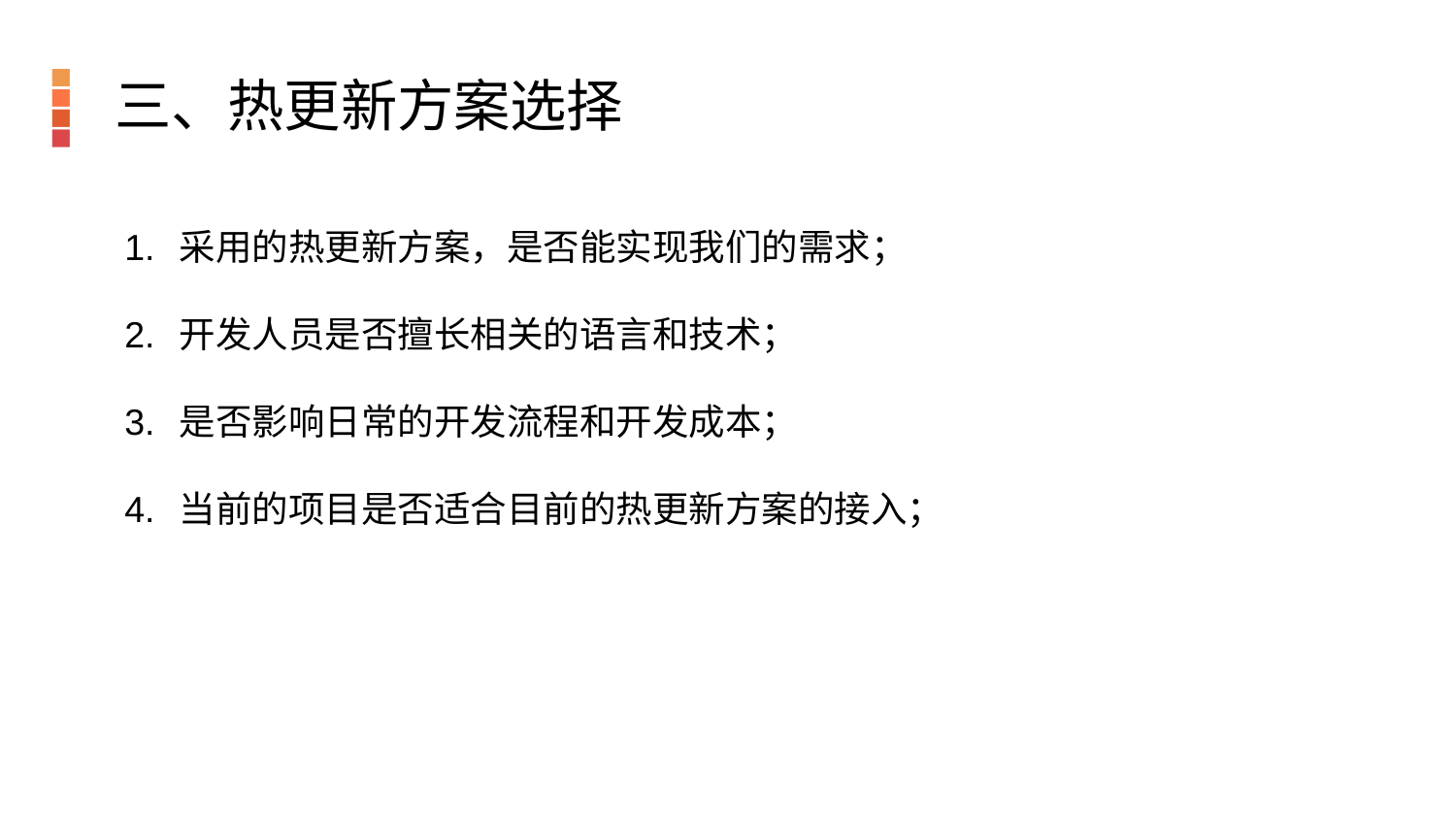

# 三、热更新方案选择
采用的热更新方案，是否能实现我们的需求；

开发人员是否擅长相关的语言和技术；

是否影响日常的开发流程和开发成本；

当前的项目是否适合目前的热更新方案的接入；